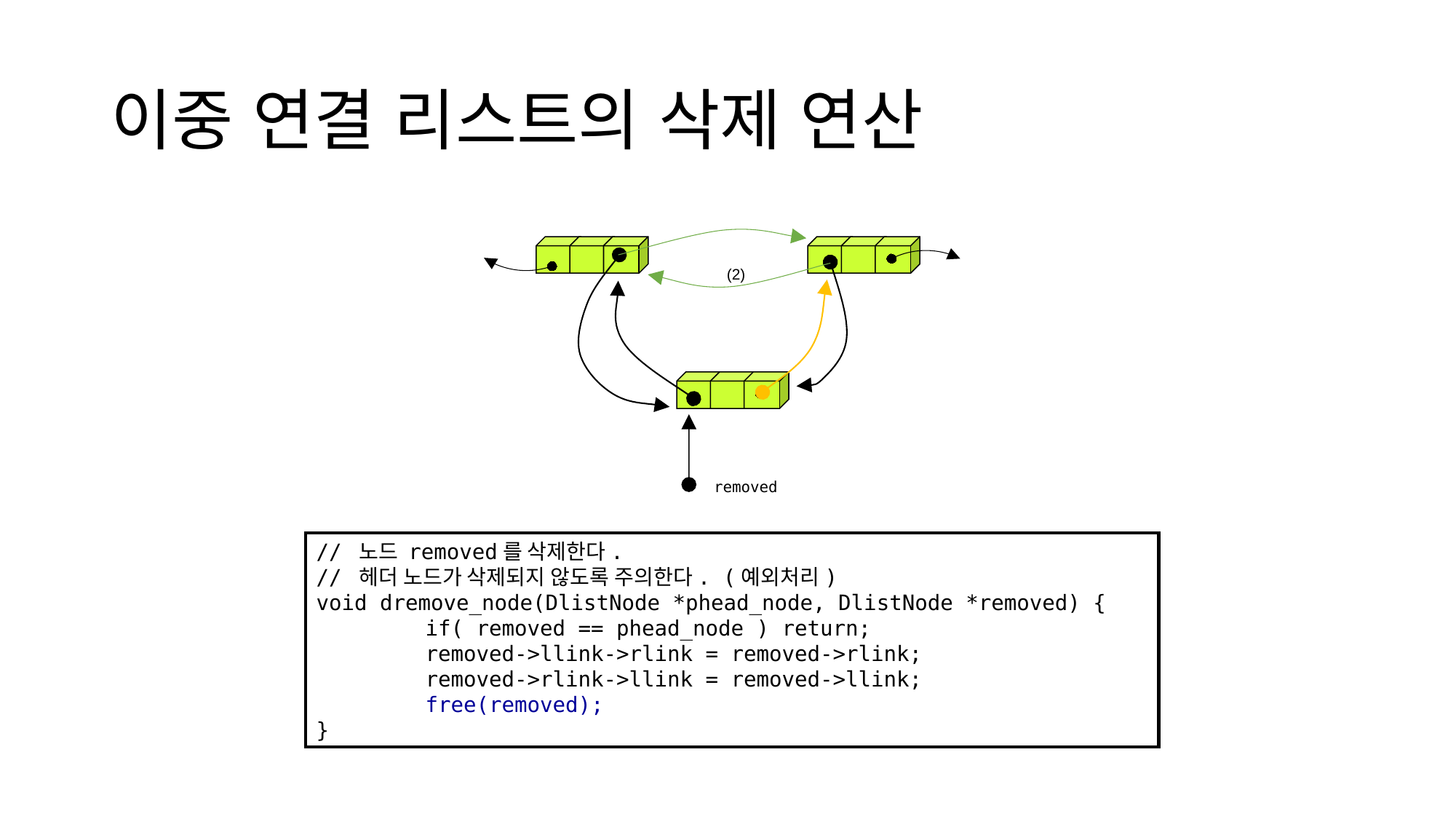

# 이중 연결 리스트의 삭제 연산

(2)

removed
// 노드 removed를 삭제한다.
// 헤더 노드가 삭제되지 않도록 주의한다. (예외처리)
void dremove_node(DlistNode *phead_node, DlistNode *removed) {
	if( removed == phead_node ) return;
	removed->llink->rlink = removed->rlink;
	removed->rlink->llink = removed->llink;
	free(removed);
}